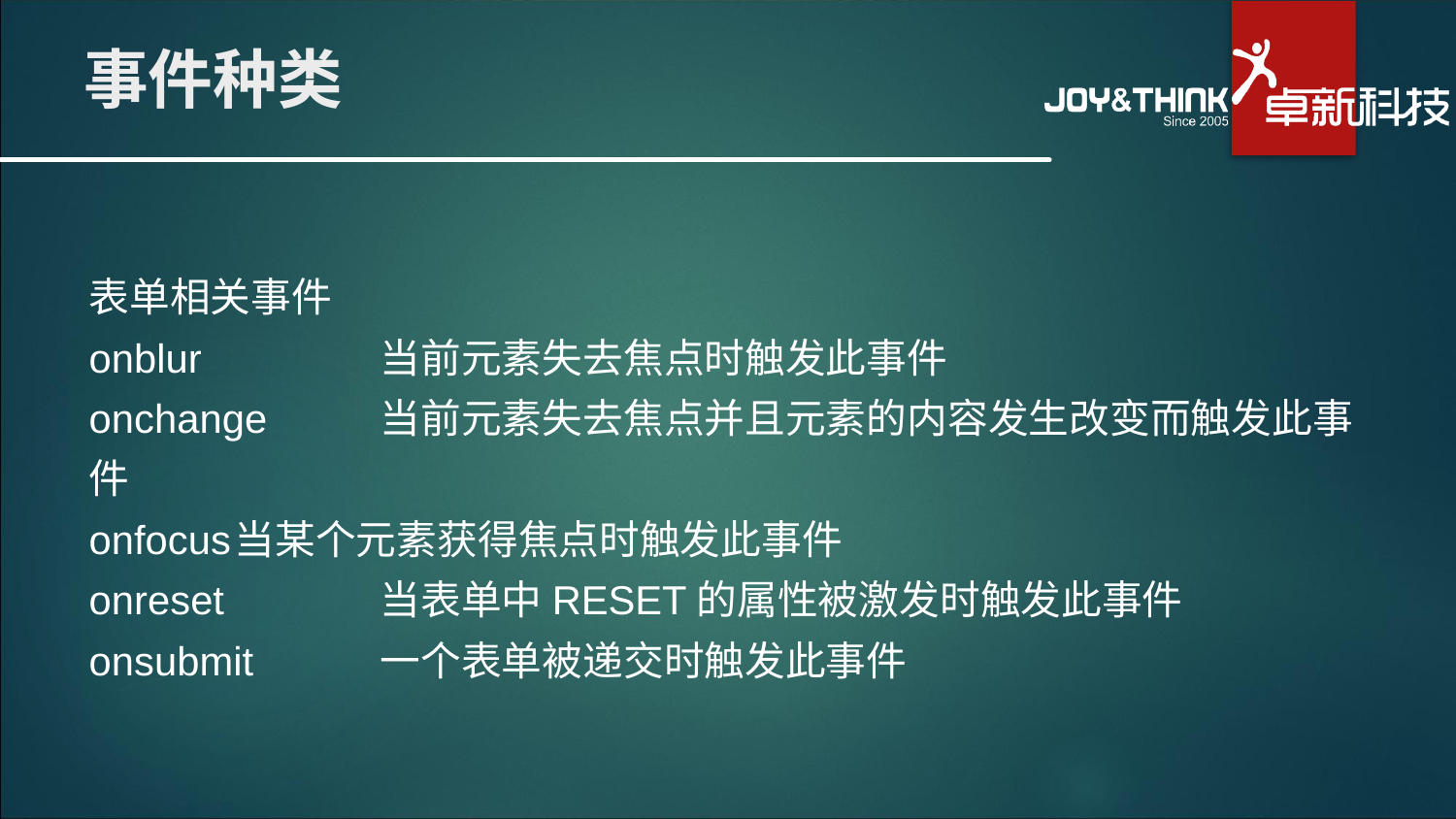

# 事件种类
表单相关事件
onblur		当前元素失去焦点时触发此事件
onchange	当前元素失去焦点并且元素的内容发生改变而触发此事件
onfocus	当某个元素获得焦点时触发此事件
onreset		当表单中RESET的属性被激发时触发此事件
onsubmit	一个表单被递交时触发此事件